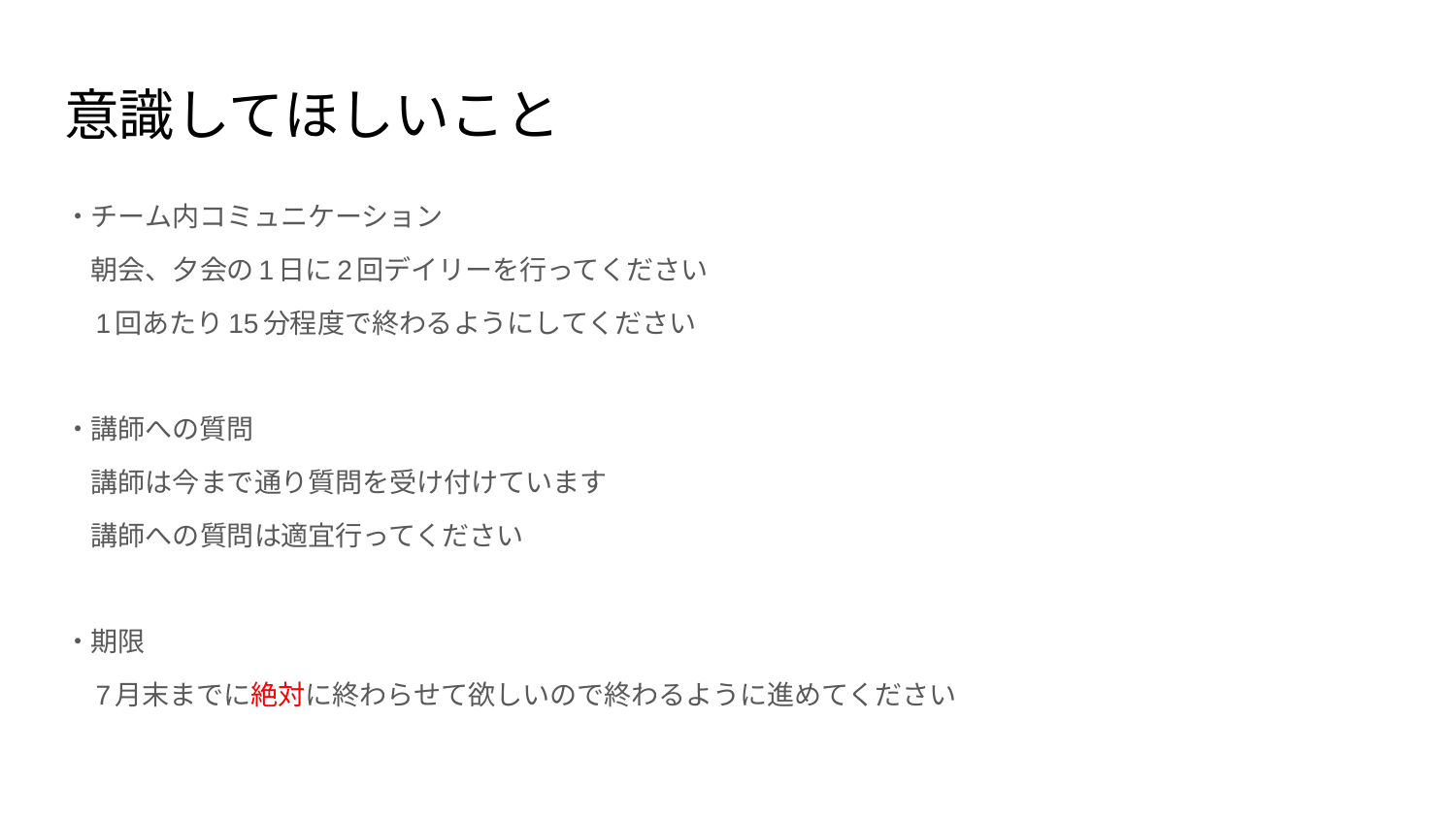

# 意識してほしいこと
・チーム内コミュニケーション
　朝会、夕会の1日に2回デイリーを行ってください
　1回あたり15分程度で終わるようにしてください

・講師への質問
　講師は今まで通り質問を受け付けています
　講師への質問は適宜行ってください

・期限
　7月末までに絶対に終わらせて欲しいので終わるように進めてください